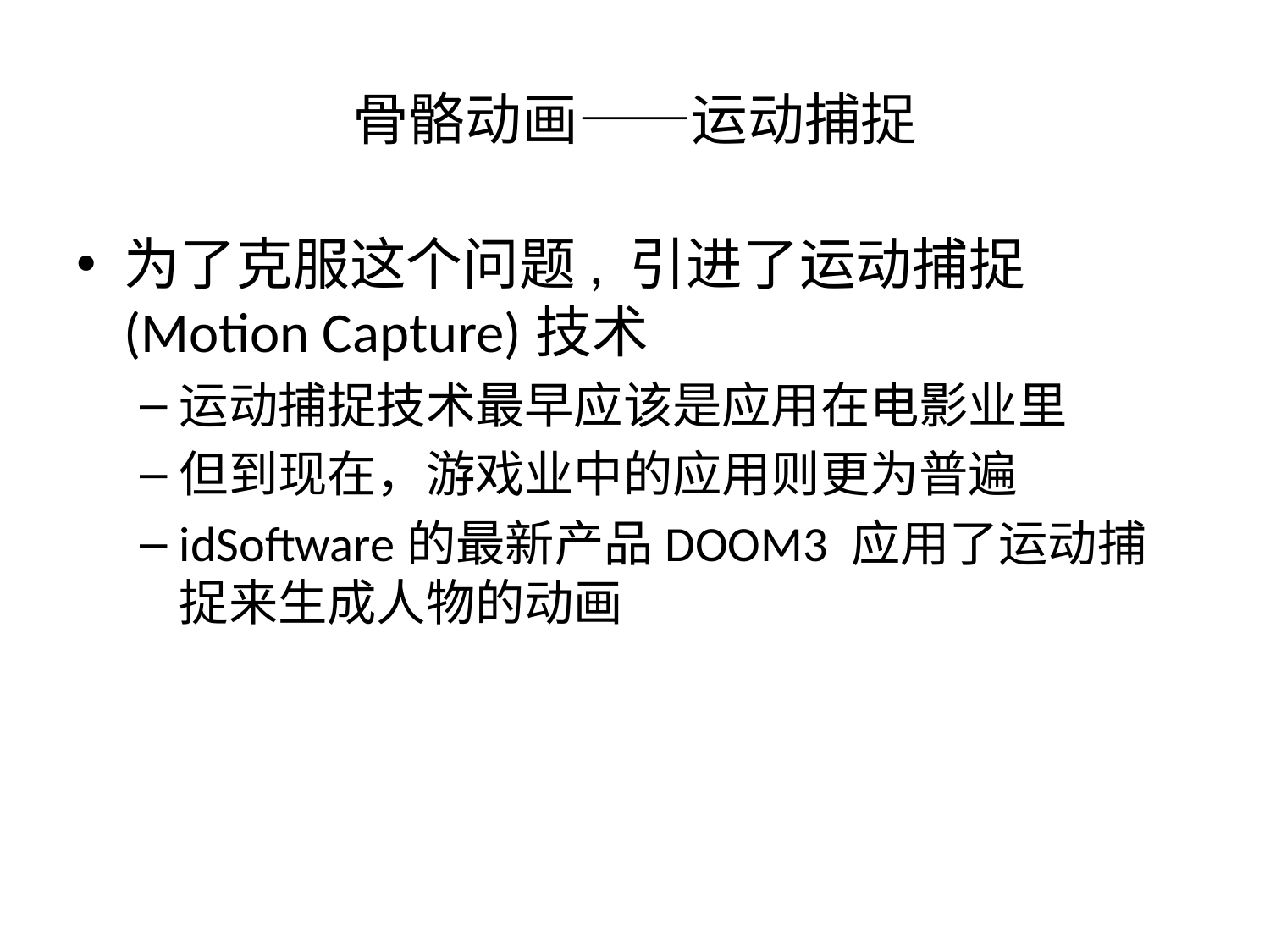

# 骨骼动画——运动捕捉
为了克服这个问题, 引进了运动捕捉(Motion Capture)技术
运动捕捉技术最早应该是应用在电影业里
但到现在，游戏业中的应用则更为普遍
idSoftware的最新产品DOOM3 应用了运动捕捉来生成人物的动画